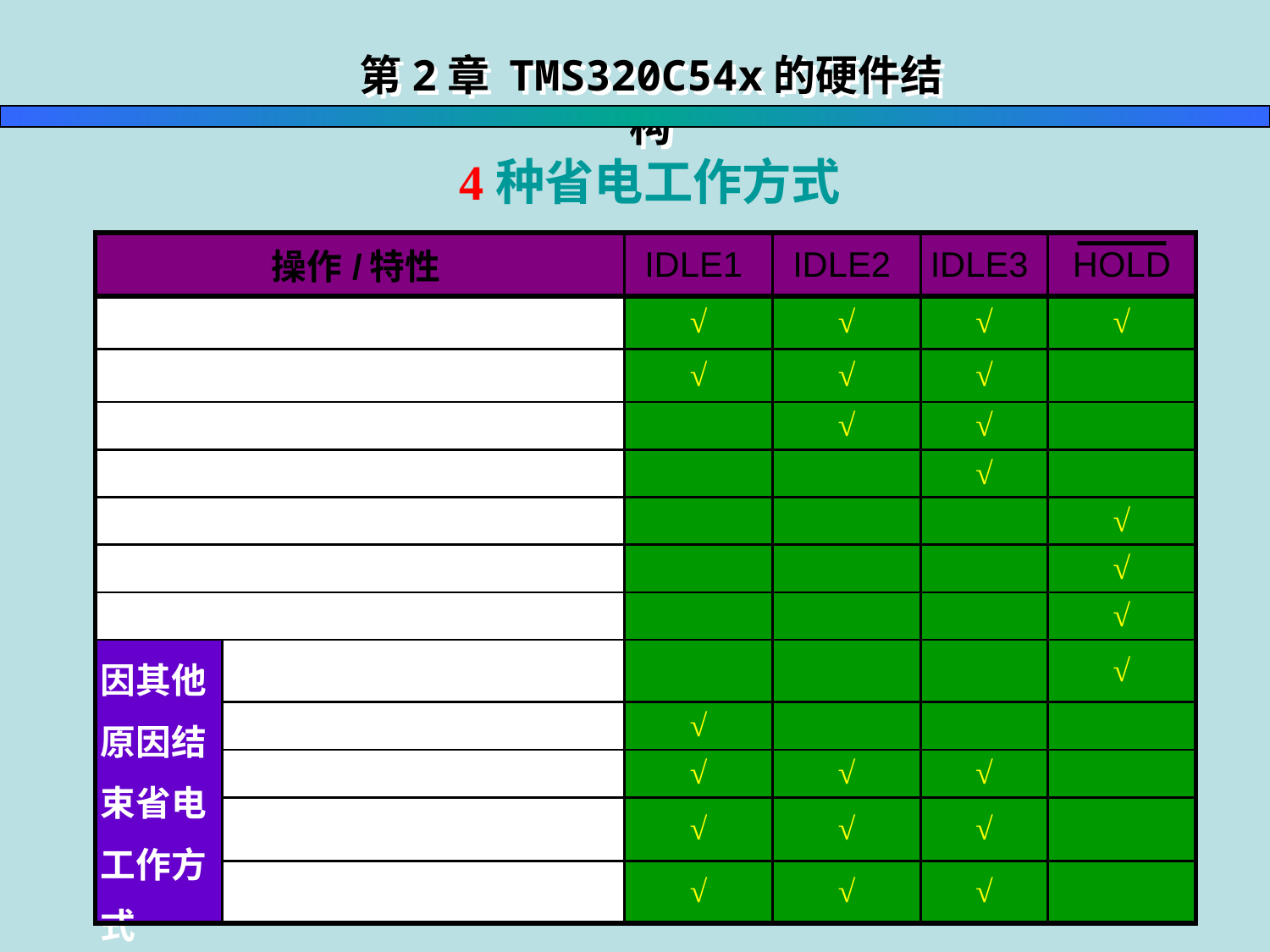

第2章 TMS320C54x的硬件结构

 4种省电工作方式
| 操作/特性 |  | IDLE1 | IDLE2 | IDLE3 | HOLD |
| --- | --- | --- | --- | --- | --- |
| CPU处于暂停工作状态 |  | √ | √ | √ | √ |
| CPU时钟停止工作 |  | √ | √ | √ |  |
| 外围电路时钟停止工作 |  |  | √ | √ |  |
| 锁相环（PLL）停止工作 |  |  |  | √ |  |
| 外部地址线处于高阻状态 |  |  |  |  | √ |
| 外部数据线处于高阻状态 |  |  |  |  | √ |
| 外部控制信号线处于高阻状态 |  |  |  |  | √ |
| 因其他 原因结 束省电 工作方 式 | HOLD变为高电平 |  |  |  | √ |
|  | 内部可屏蔽硬件中断 | √ |  |  |  |
|  | 外部可屏蔽硬件中断 | √ | √ | √ |  |
|  | NMI | √ | √ | √ |  |
|  | RS | √ | √ | √ |  |

192